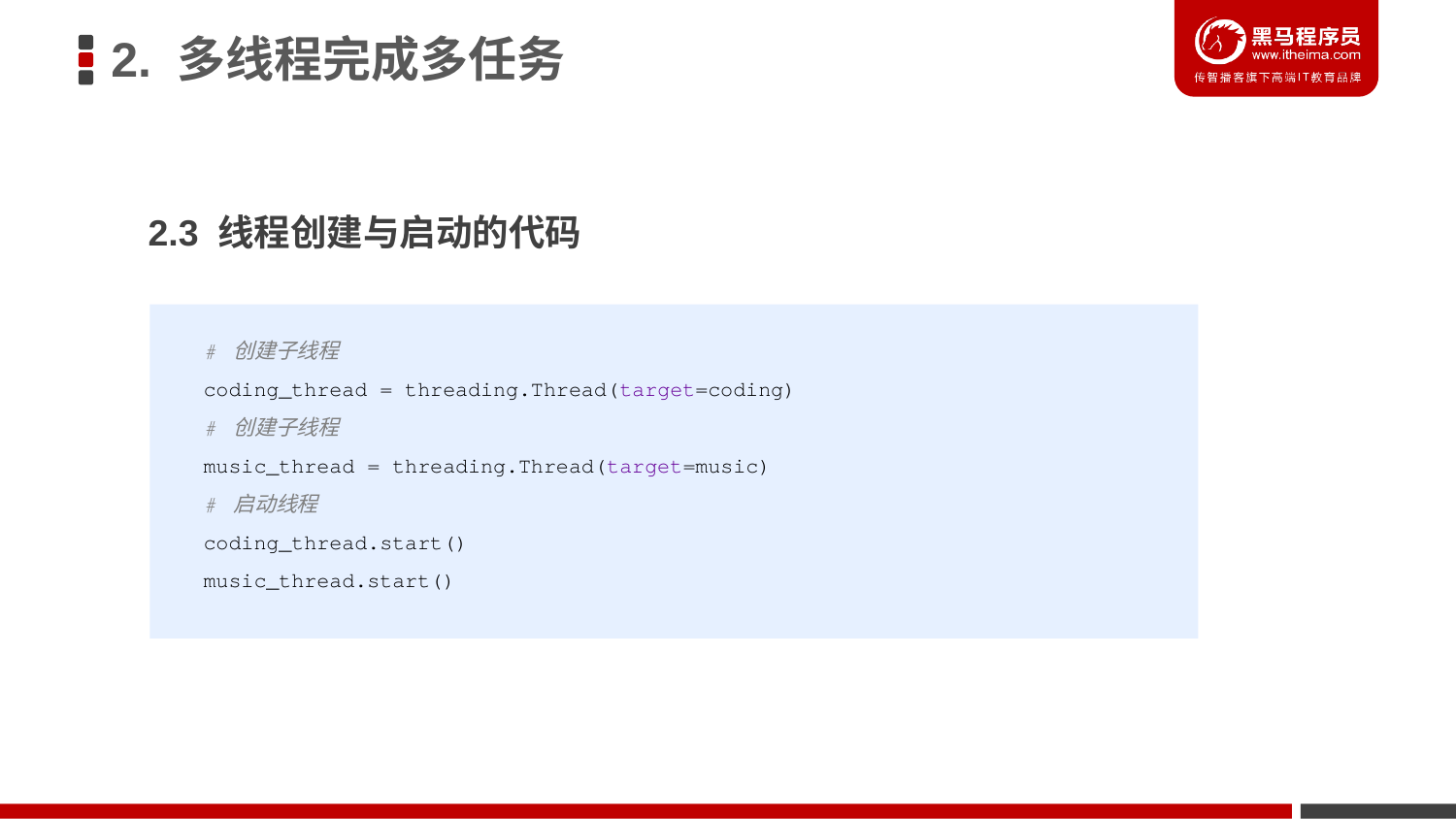

2. 多线程完成多任务
2.3 线程创建与启动的代码

# 创建子线程
coding_thread = threading.Thread(target=coding)
# 创建子线程 music_thread = threading.Thread(target=music)
# 启动线程 coding_thread.start() music_thread.start()